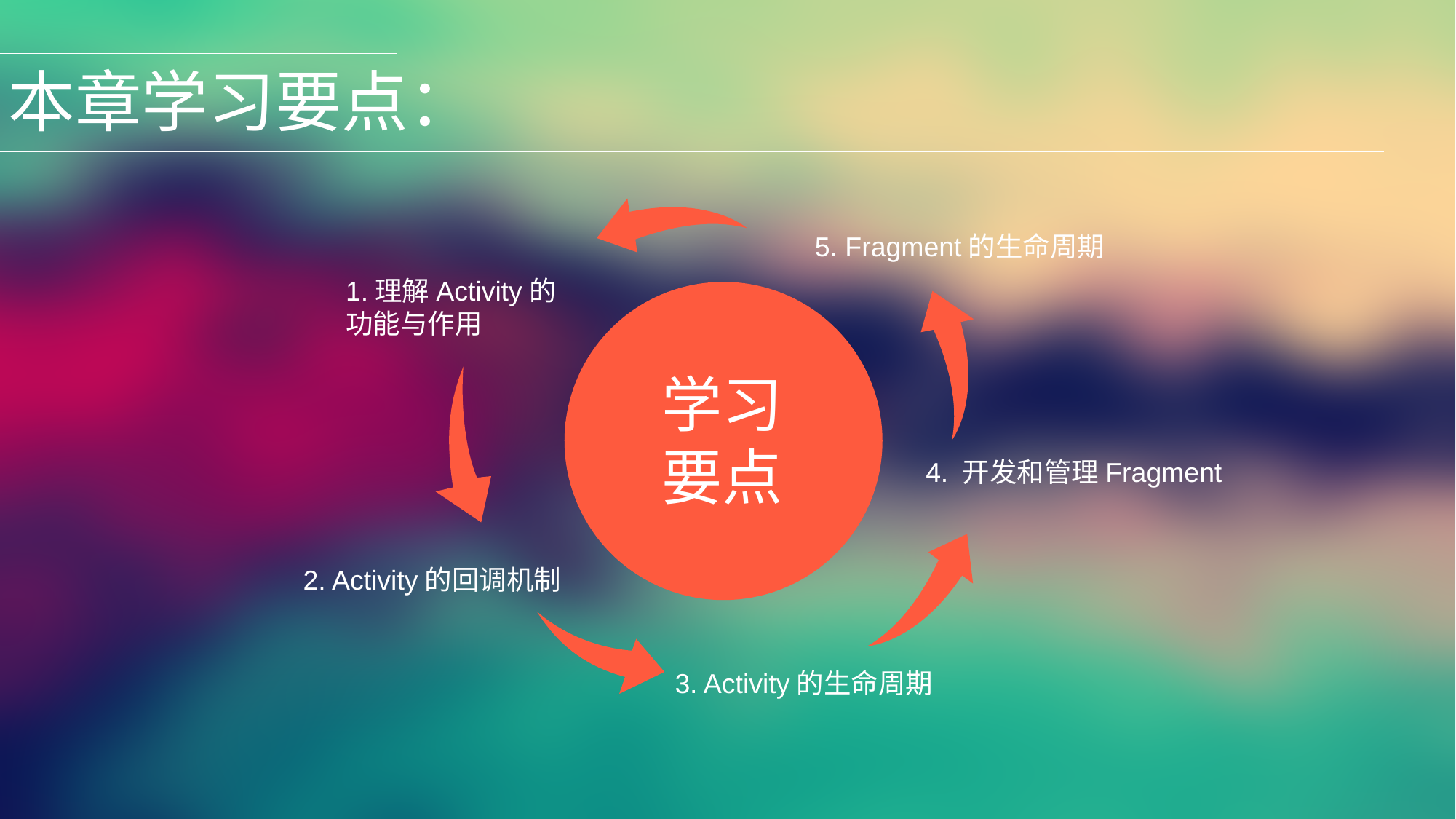

本章学习要点：

5. Fragment的生命周期
1.理解Activity的
功能与作用
学习要点
4. 开发和管理Fragment
2. Activity的回调机制
3. Activity的生命周期